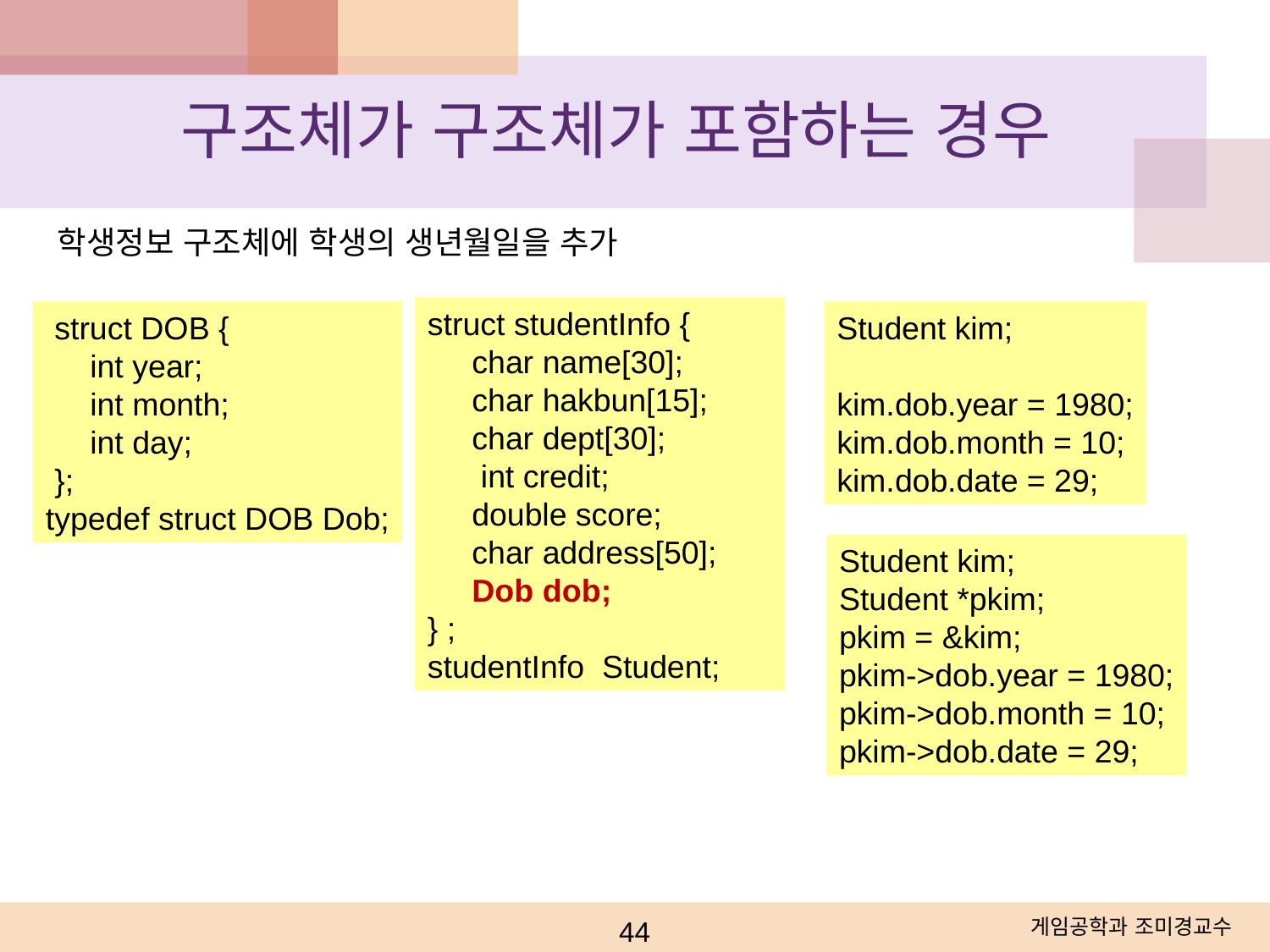

구조체가 구조체가 포함하는 경우
학생정보 구조체에 학생의 생년월일을 추가
struct studentInfo {
     char name[30];
     char hakbun[15];
     char dept[30];
      int credit;
     double score;
     char address[50];
     Dob dob;
} ;
studentInfo  Student;
 struct DOB {
     int year;
     int month;
     int day;
 };
typedef struct DOB Dob;
Student kim;

kim.dob.year = 1980;
kim.dob.month = 10;
kim.dob.date = 29;
Student kim;
Student *pkim;
pkim = &kim;
pkim->dob.year = 1980;
pkim->dob.month = 10;
pkim->dob.date = 29;
44
게임공학과 조미경교수